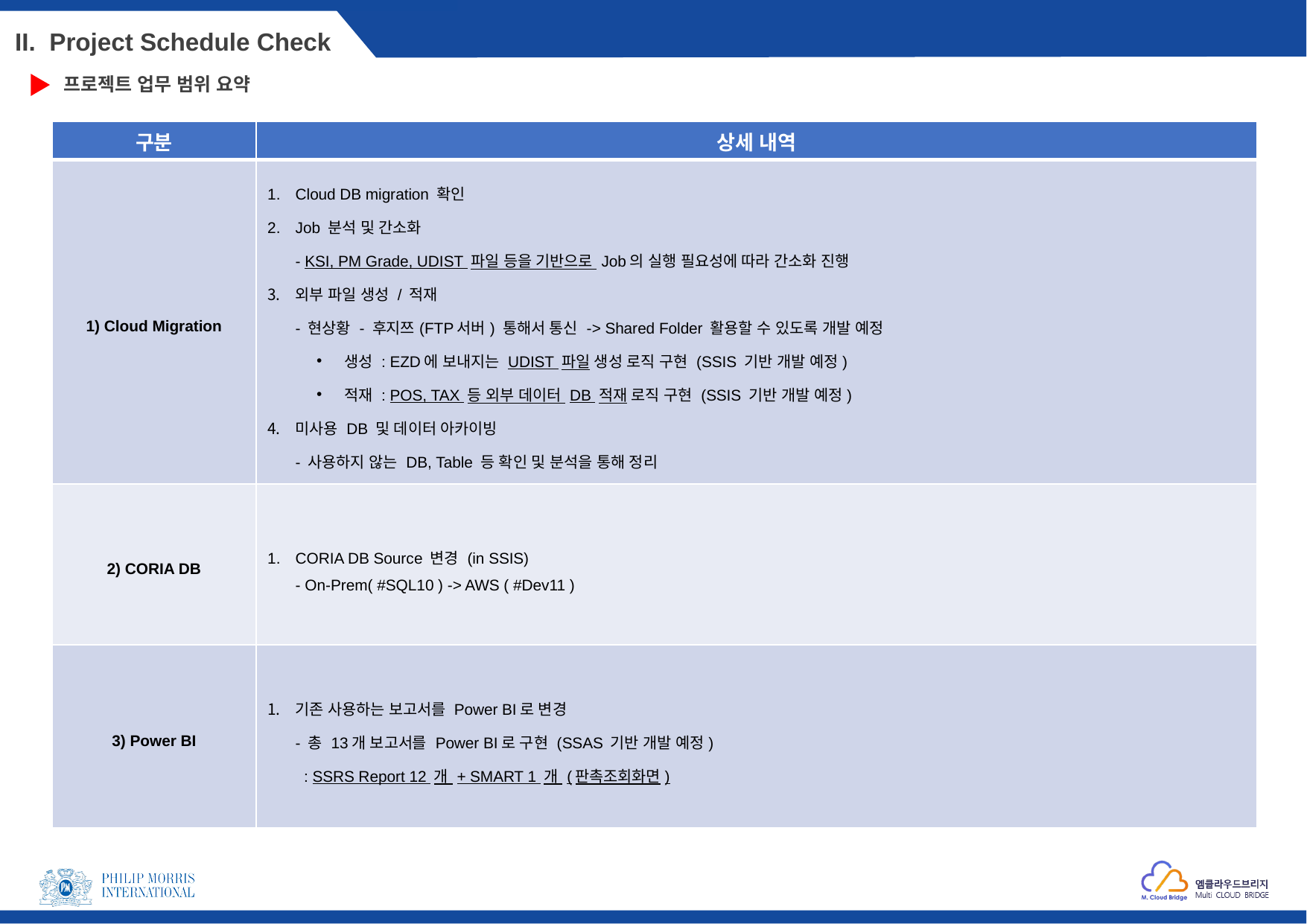

II.  Project Schedule Check
프로젝트 업무 범위 요약

| 구분 | 상세 내역 |
| --- | --- |
| 1) Cloud Migration | Cloud DB migration 확인 Job 분석 및 간소화 - KSI, PM Grade, UDIST 파일 등을 기반으로 Job의 실행 필요성에 따라 간소화 진행 외부 파일 생성 / 적재 - 현상황 - 후지쯔(FTP서버) 통해서 통신 -> Shared Folder 활용할 수 있도록 개발 예정 생성 : EZD에 보내지는 UDIST 파일 생성 로직 구현 (SSIS 기반 개발 예정) 적재 : POS, TAX 등 외부 데이터 DB 적재 로직 구현 (SSIS 기반 개발 예정) 미사용 DB 및 데이터 아카이빙 - 사용하지 않는 DB, Table 등 확인 및 분석을 통해 정리 |
| 2) CORIA DB | CORIA DB Source 변경 (in SSIS) - On-Prem( #SQL10 ) -> AWS ( #Dev11 ) |
| 3) Power BI | 기존 사용하는 보고서를 Power BI로 변경 - 총 13개 보고서를 Power BI로 구현 (SSAS 기반 개발 예정) : SSRS Report 12 개 + SMART 1 개 (판촉조회화면) |